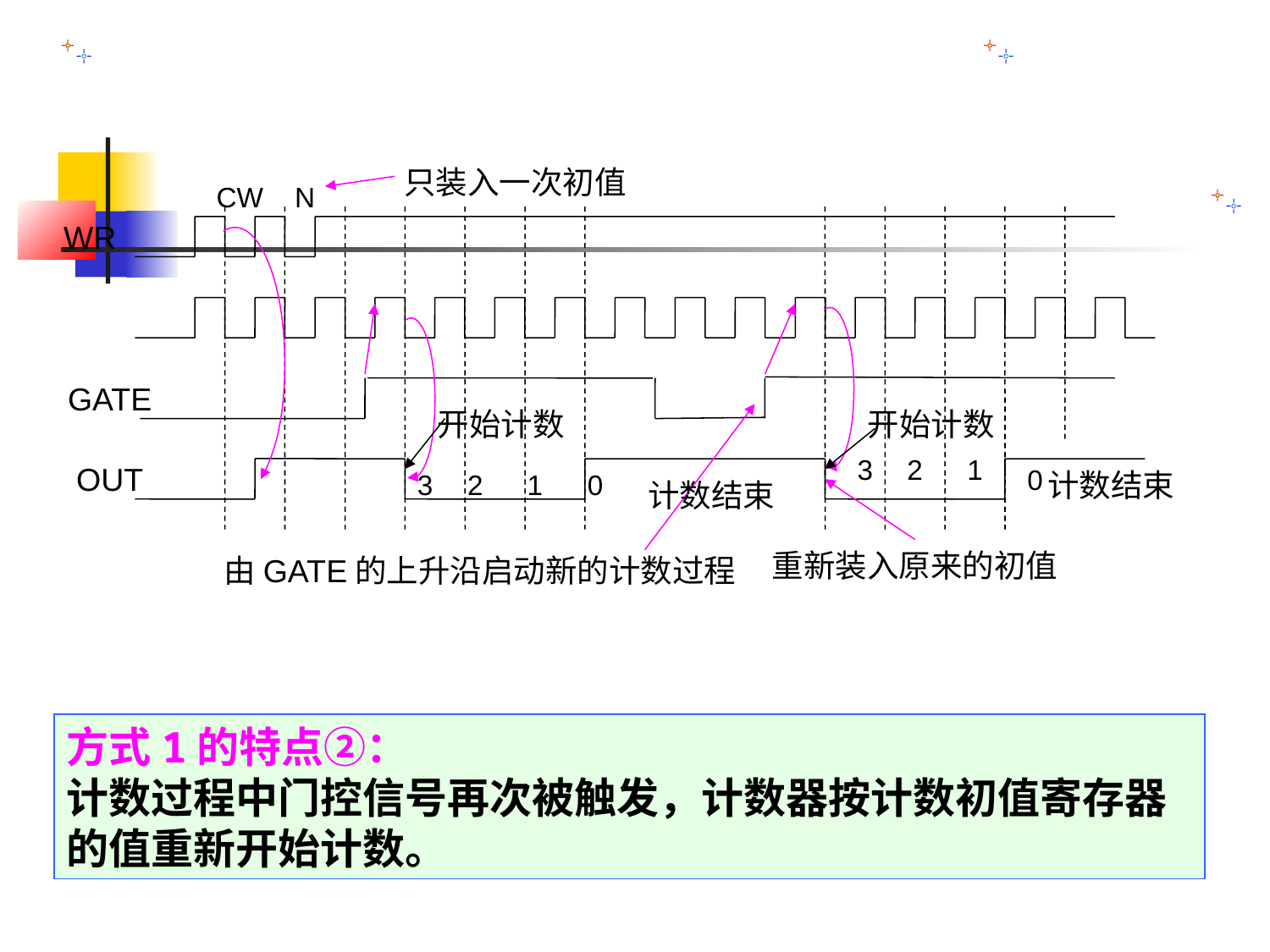

只装入一次初值
CW
N

WR

GATE

开始计数
开始计数

3
2
1

OUT

0
计数结束
3
2
1
0
计数结束

由GATE的上升沿启动新的计数过程
重新装入原来的初值
方式1的特点②：
计数过程中门控信号再次被触发，计数器按计数初值寄存器的值重新开始计数。